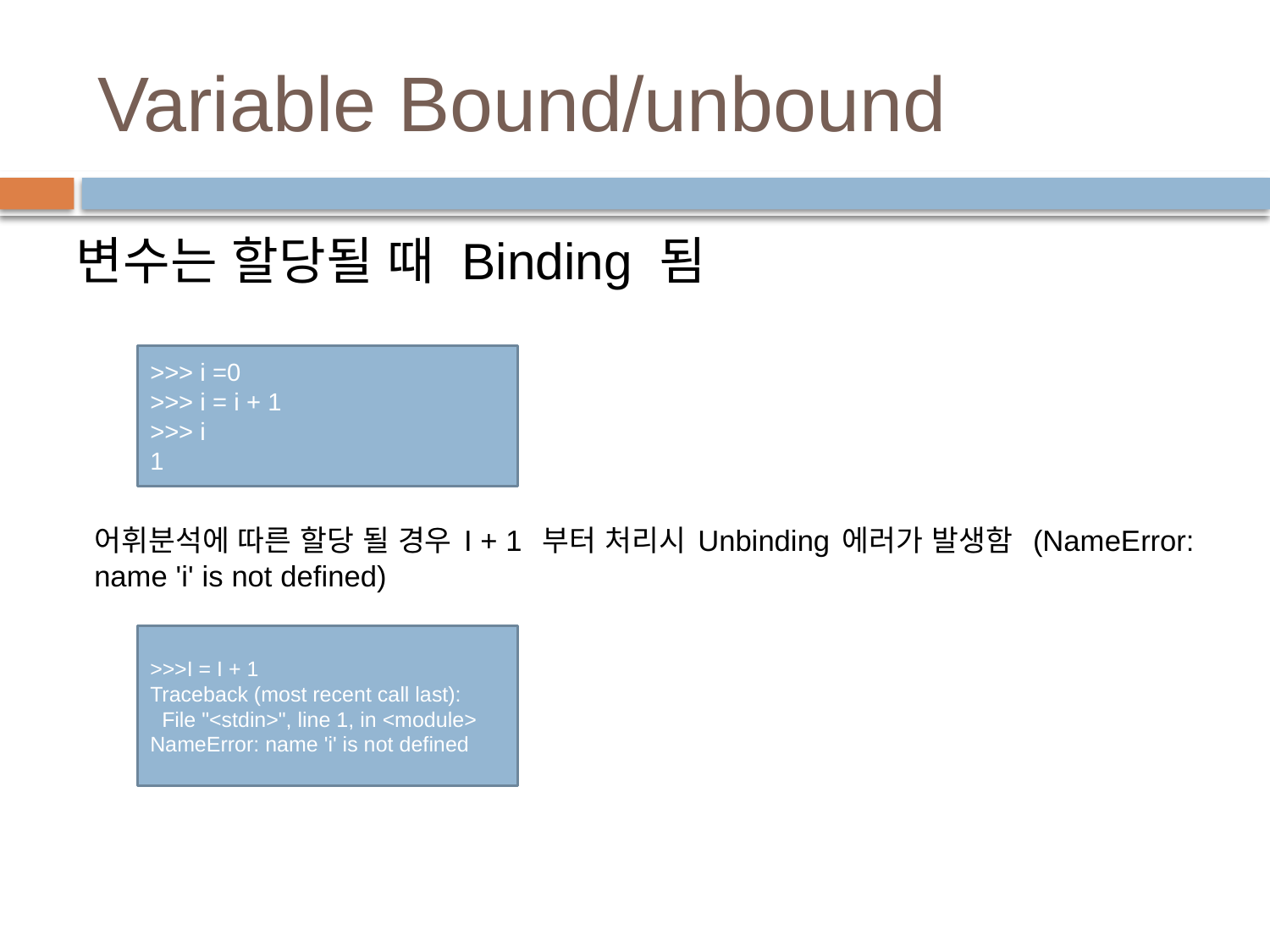

# Variable Bound/unbound
변수는 할당될 때 Binding 됨
>>> i =0
>>> i = i + 1
>>> i
1
어휘분석에 따른 할당 될 경우 I + 1  부터 처리시 Unbinding 에러가 발생함  (NameError: name 'i' is not defined)
>>>I = I + 1
Traceback (most recent call last):
  File "<stdin>", line 1, in <module>
NameError: name 'i' is not defined